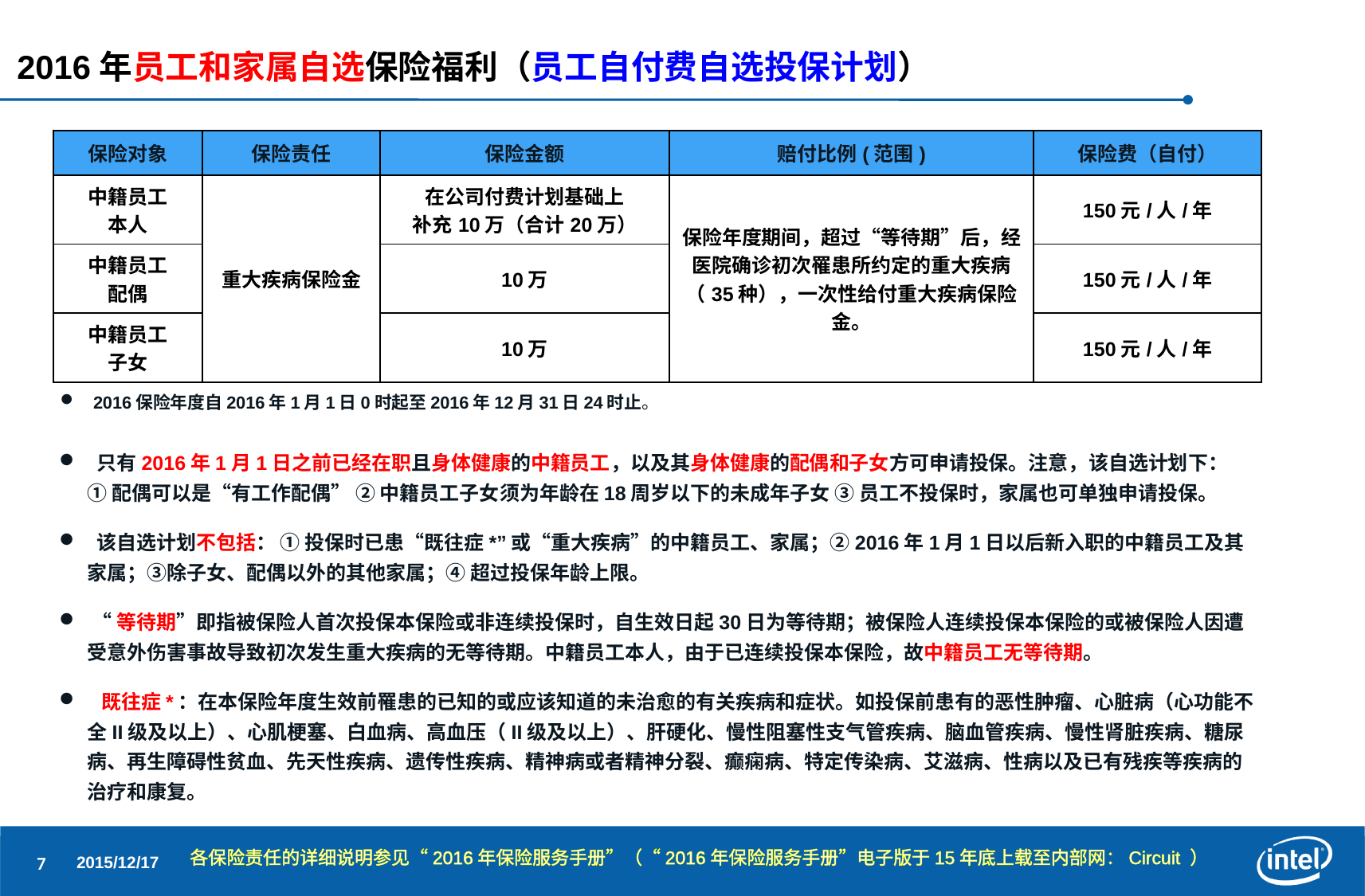

2016年员工和家属自选保险福利（员工自付费自选投保计划）
| 保险对象 | 保险责任 | 保险金额 | 赔付比例(范围) | 保险费（自付） |
| --- | --- | --- | --- | --- |
| 中籍员工 本人 | 重大疾病保险金 | 在公司付费计划基础上 补充10万（合计20万） | 保险年度期间，超过“等待期”后，经医院确诊初次罹患所约定的重大疾病（35种），一次性给付重大疾病保险金。 | 150元/人/年 |
| 中籍员工 配偶 |  | 10万 |  | 150元/人/年 |
| 中籍员工 子女 |  | 10万 |  | 150元/人/年 |
 2016保险年度自2016年1月1日0时起至2016年12月31日24时止。
 只有2016年1月1日之前已经在职且身体健康的中籍员工，以及其身体健康的配偶和子女方可申请投保。注意，该自选计划下：
① 配偶可以是“有工作配偶” ② 中籍员工子女须为年龄在18周岁以下的未成年子女 ③ 员工不投保时，家属也可单独申请投保。
 该自选计划不包括： ① 投保时已患“既往症*”或“重大疾病”的中籍员工、家属；②2016年1月1日以后新入职的中籍员工及其家属；③除子女、配偶以外的其他家属；④ 超过投保年龄上限。
 “等待期”即指被保险人首次投保本保险或非连续投保时，自生效日起30日为等待期；被保险人连续投保本保险的或被保险人因遭受意外伤害事故导致初次发生重大疾病的无等待期。中籍员工本人，由于已连续投保本保险，故中籍员工无等待期。
  既往症*：在本保险年度生效前罹患的已知的或应该知道的未治愈的有关疾病和症状。如投保前患有的恶性肿瘤、心脏病（心功能不全II级及以上）、心肌梗塞、白血病、高血压（II级及以上）、肝硬化、慢性阻塞性支气管疾病、脑血管疾病、慢性肾脏疾病、糖尿病、再生障碍性贫血、先天性疾病、遗传性疾病、精神病或者精神分裂、癫痫病、特定传染病、艾滋病、性病以及已有残疾等疾病的治疗和康复。
各保险责任的详细说明参见“2016年保险服务手册”（“2016年保险服务手册”电子版于15年底上载至内部网：Circuit ）
7
2015/12/17